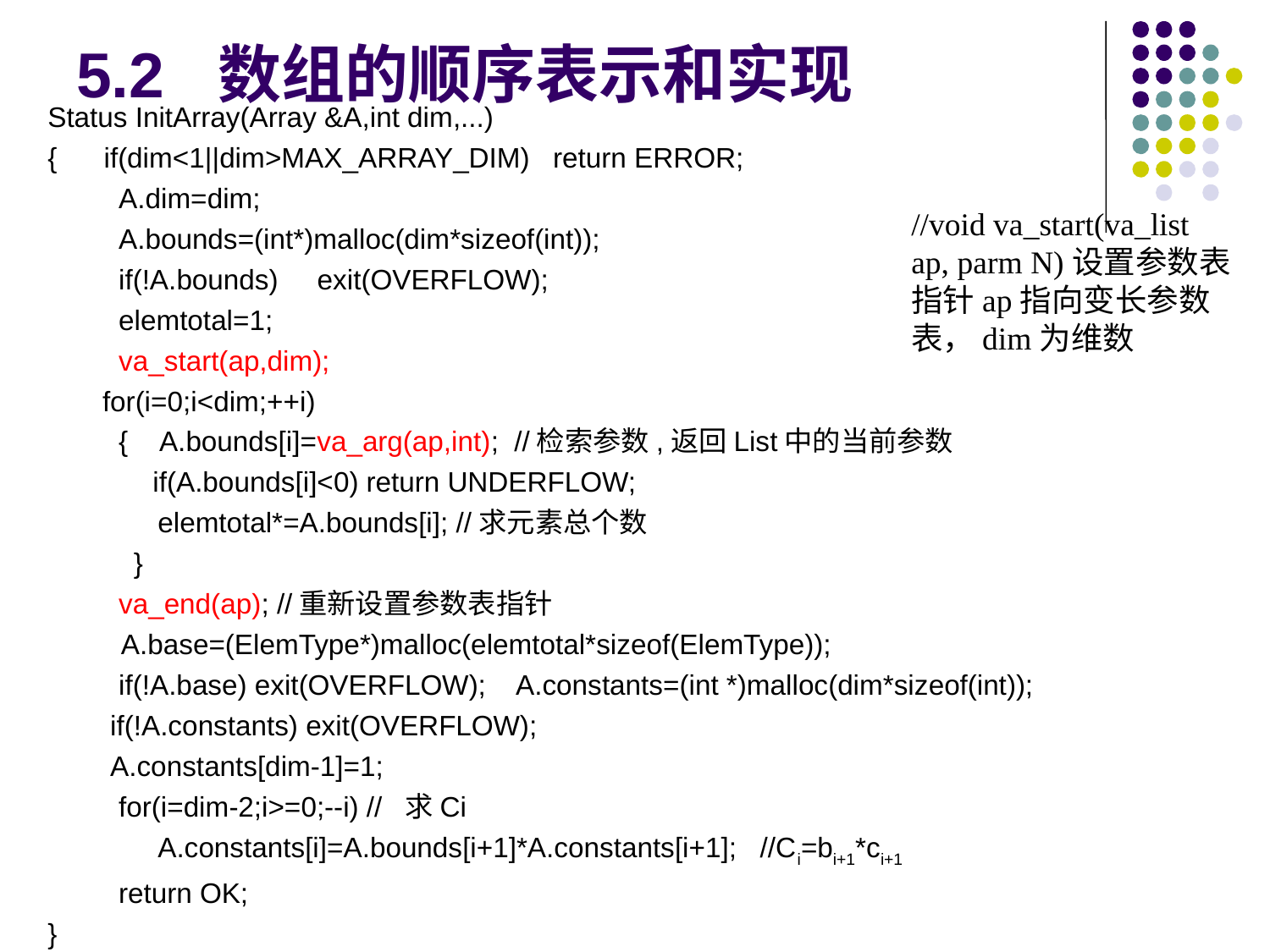

# 5.2 数组的顺序表示和实现
Status InitArray(Array &A,int dim,...)
{      if(dim<1||dim>MAX_ARRAY_DIM)   return ERROR;
   A.dim=dim;
   A.bounds=(int*)malloc(dim*sizeof(int));
   if(!A.bounds)     exit(OVERFLOW);
   elemtotal=1;
   va_start(ap,dim);
       for(i=0;i<dim;++i)
   {    A.bounds[i]=va_arg(ap,int);  //检索参数,返回List中的当前参数
        if(A.bounds[i]<0) return UNDERFLOW;
        elemtotal*=A.bounds[i]; //求元素总个数
     }
   va_end(ap); //重新设置参数表指针
   A.base=(ElemType*)malloc(elemtotal*sizeof(ElemType));
   if(!A.base) exit(OVERFLOW);    A.constants=(int *)malloc(dim*sizeof(int));
        if(!A.constants) exit(OVERFLOW);
        A.constants[dim-1]=1;
   for(i=dim-2;i>=0;--i) //  求Ci
        A.constants[i]=A.bounds[i+1]*A.constants[i+1];   //Ci=bi+1*ci+1
   return OK;
}
//void va_start(va_list ap, parm N)设置参数表指针ap指向变长参数表，dim为维数